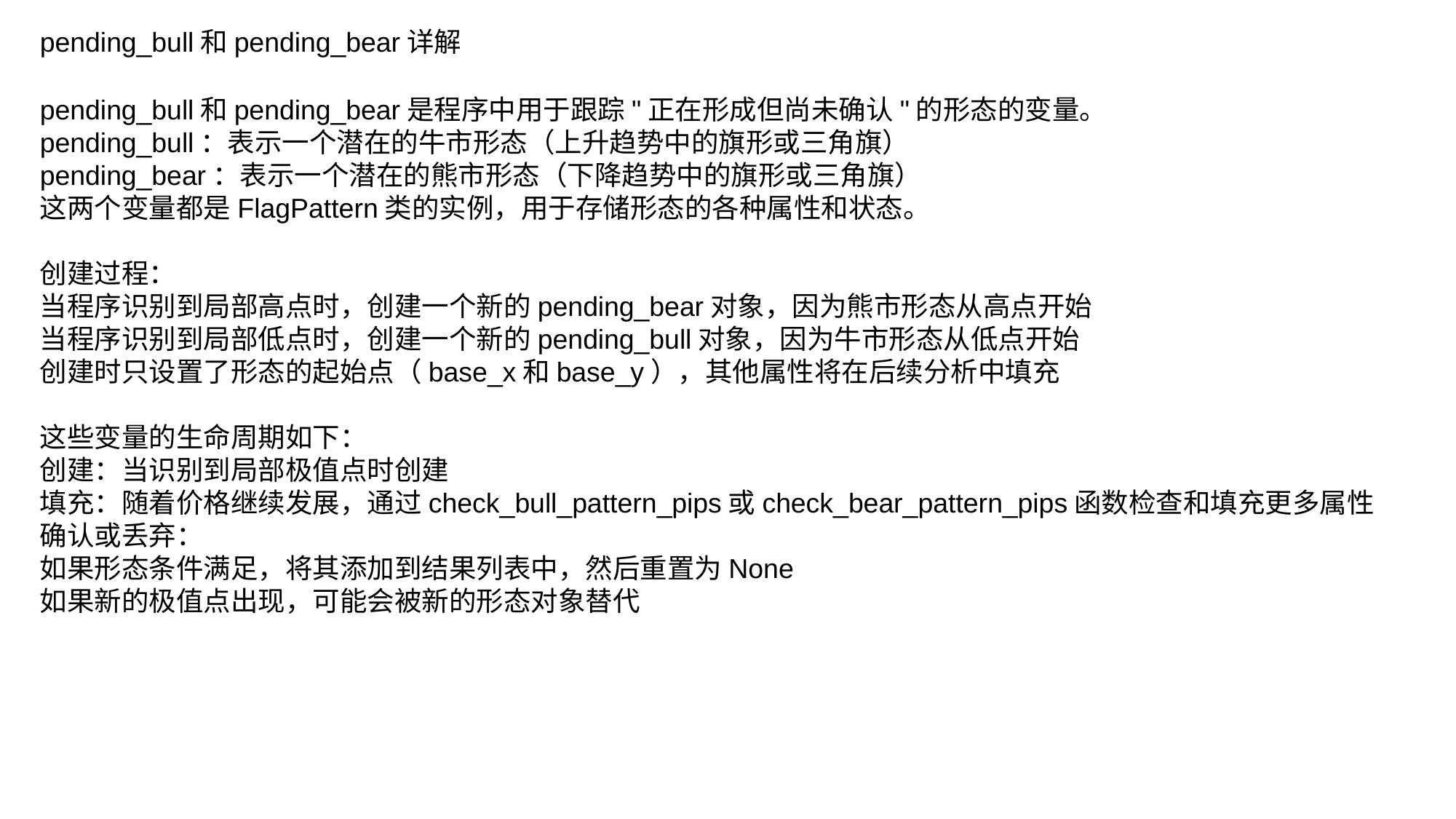

pending_bull和pending_bear详解
pending_bull和pending_bear是程序中用于跟踪"正在形成但尚未确认"的形态的变量。
pending_bull：表示一个潜在的牛市形态（上升趋势中的旗形或三角旗）
pending_bear：表示一个潜在的熊市形态（下降趋势中的旗形或三角旗）
这两个变量都是FlagPattern类的实例，用于存储形态的各种属性和状态。

创建过程：
当程序识别到局部高点时，创建一个新的pending_bear对象，因为熊市形态从高点开始
当程序识别到局部低点时，创建一个新的pending_bull对象，因为牛市形态从低点开始
创建时只设置了形态的起始点（base_x和base_y），其他属性将在后续分析中填充

这些变量的生命周期如下：
创建：当识别到局部极值点时创建
填充：随着价格继续发展，通过check_bull_pattern_pips或check_bear_pattern_pips函数检查和填充更多属性
确认或丢弃：
如果形态条件满足，将其添加到结果列表中，然后重置为None
如果新的极值点出现，可能会被新的形态对象替代